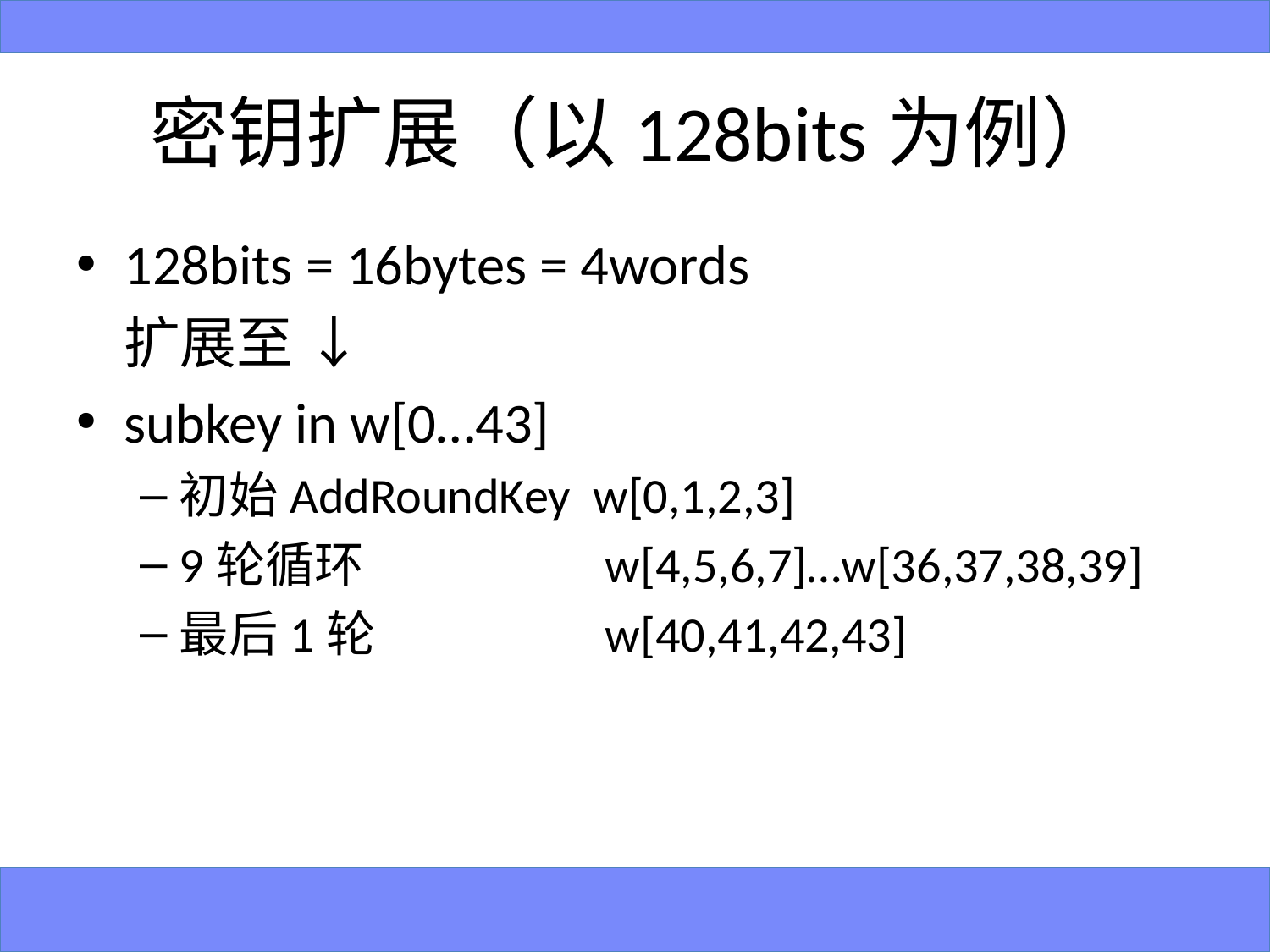

# 密钥扩展（以128bits为例）
128bits = 16bytes = 4words
	扩展至 ↓
subkey in w[0…43]
初始AddRoundKey  w[0,1,2,3]
9轮循环		   w[4,5,6,7]…w[36,37,38,39]
最后1轮		   w[40,41,42,43]